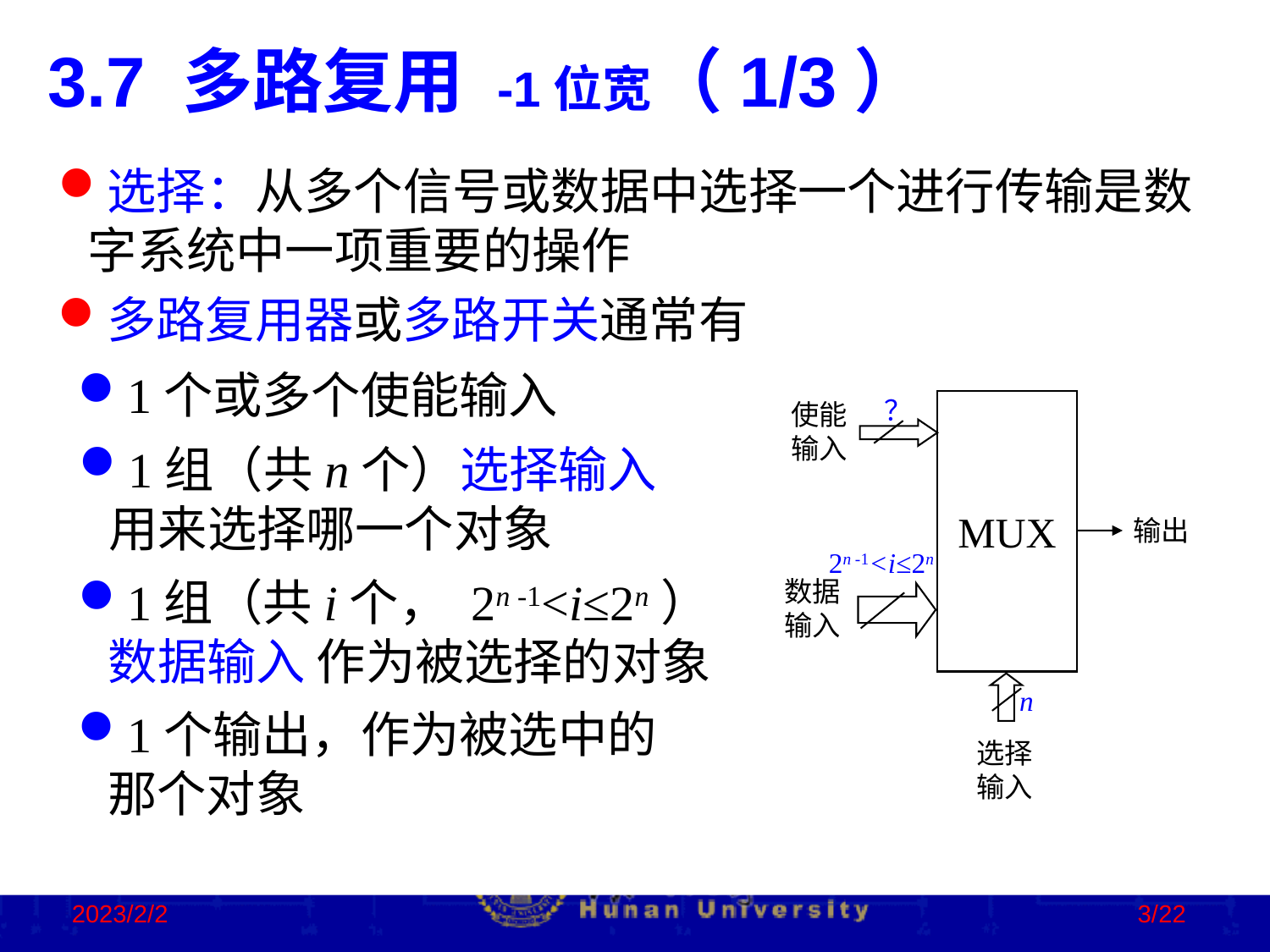

3.7 多路复用 -1位宽（1/3）
选择：从多个信号或数据中选择一个进行传输是数字系统中一项重要的操作
多路复用器或多路开关通常有
1个或多个使能输入
？
使能输入
MUX

输出

数据输入

选择输入

1组（共n个）选择输入 用来选择哪一个对象
2n -1<i≤2n
1组（共i个， 2n -1<i≤2n）数据输入 作为被选择的对象
n
1个输出，作为被选中的那个对象
2023/2/2
3/22